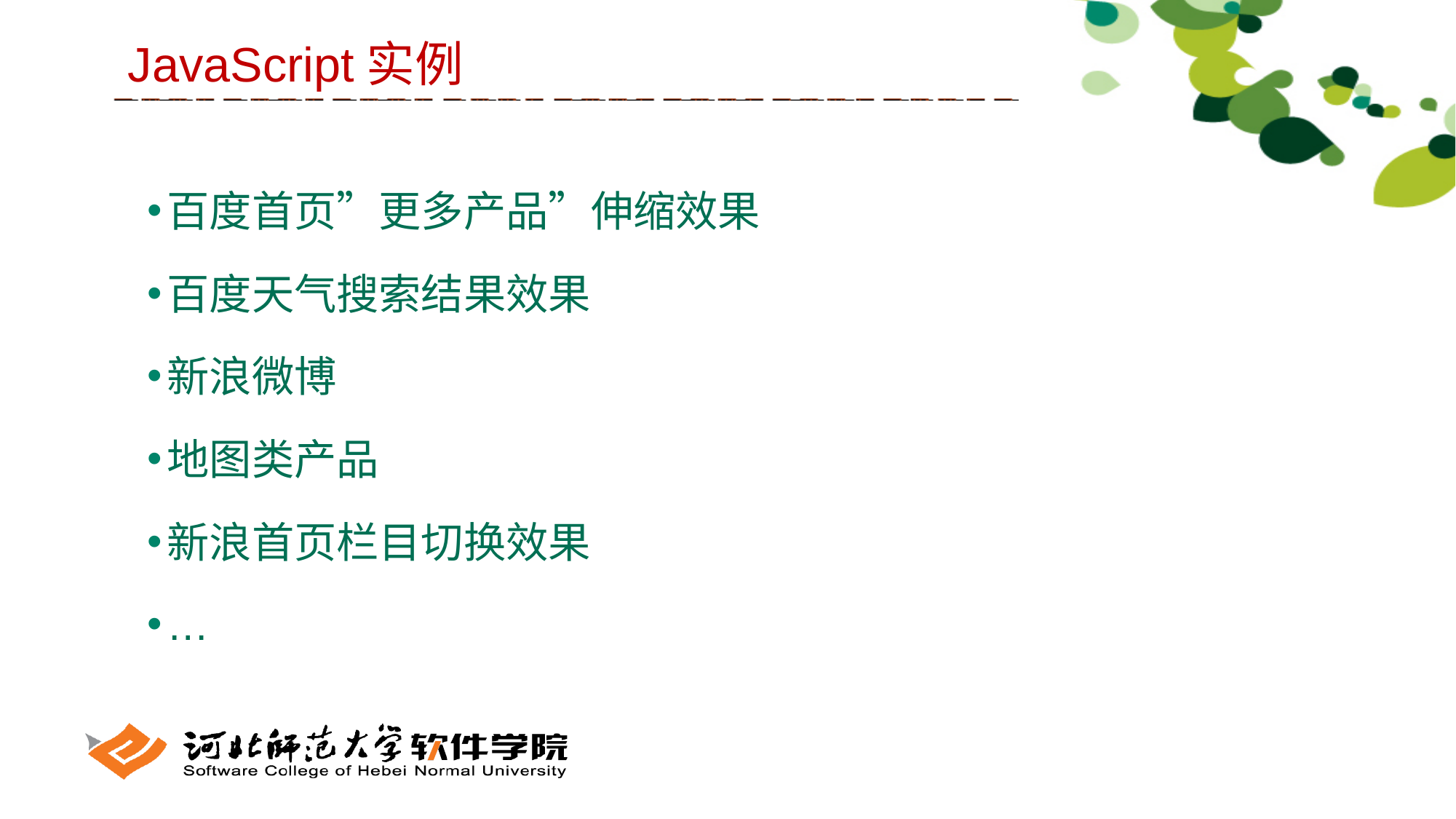

JavaScript实例

百度首页”更多产品”伸缩效果
百度天气搜索结果效果
新浪微博
地图类产品
新浪首页栏目切换效果
…